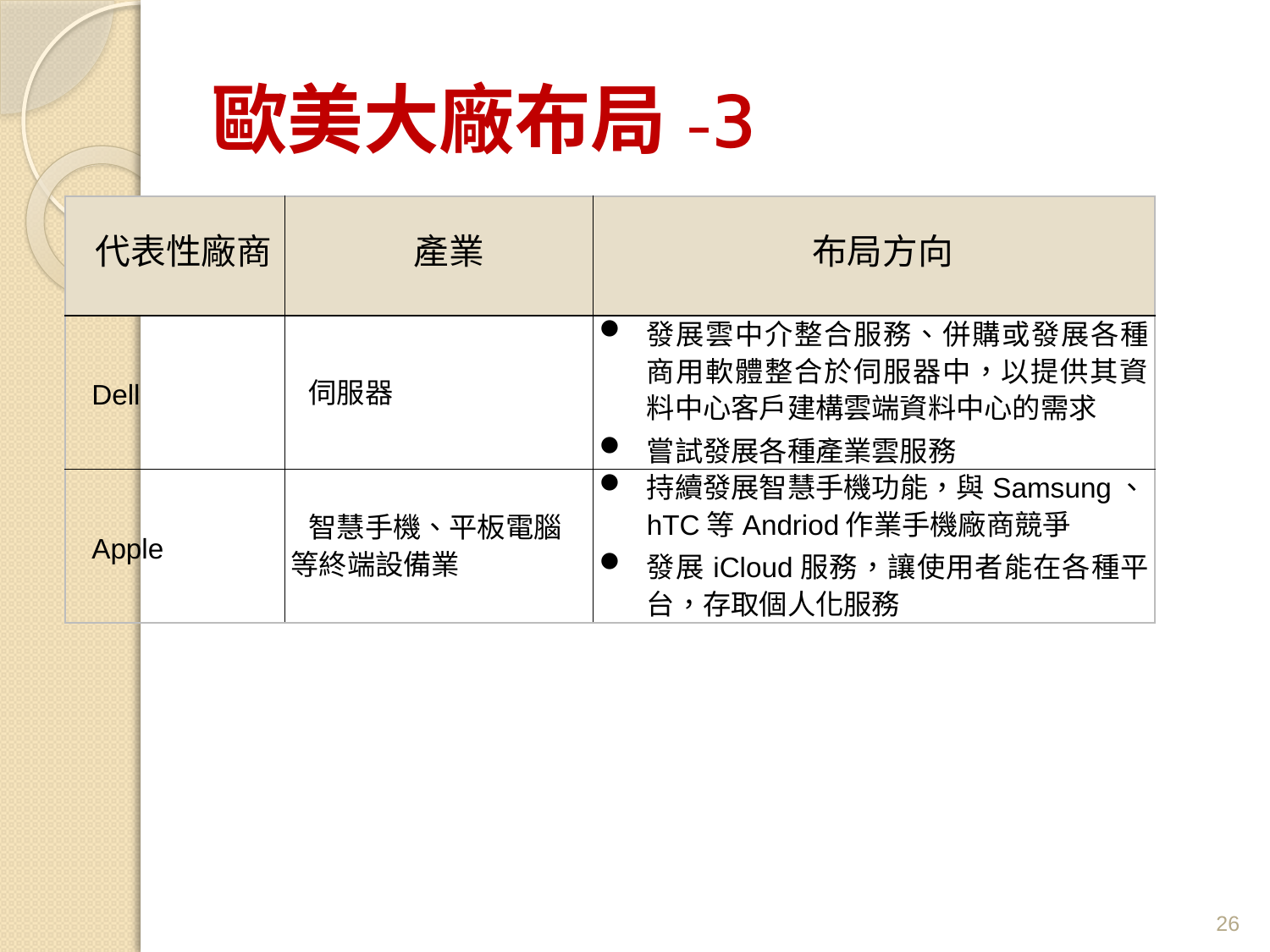

# 歐美大廠布局-3
| 代表性廠商 | 產業 | 布局方向 |
| --- | --- | --- |
| Dell | 伺服器 | 發展雲中介整合服務、併購或發展各種商用軟體整合於伺服器中，以提供其資料中心客戶建構雲端資料中心的需求 嘗試發展各種產業雲服務 |
| Apple | 智慧手機、平板電腦等終端設備業 | 持續發展智慧手機功能，與Samsung、hTC等Andriod作業手機廠商競爭 發展iCloud服務，讓使用者能在各種平台，存取個人化服務 |
26